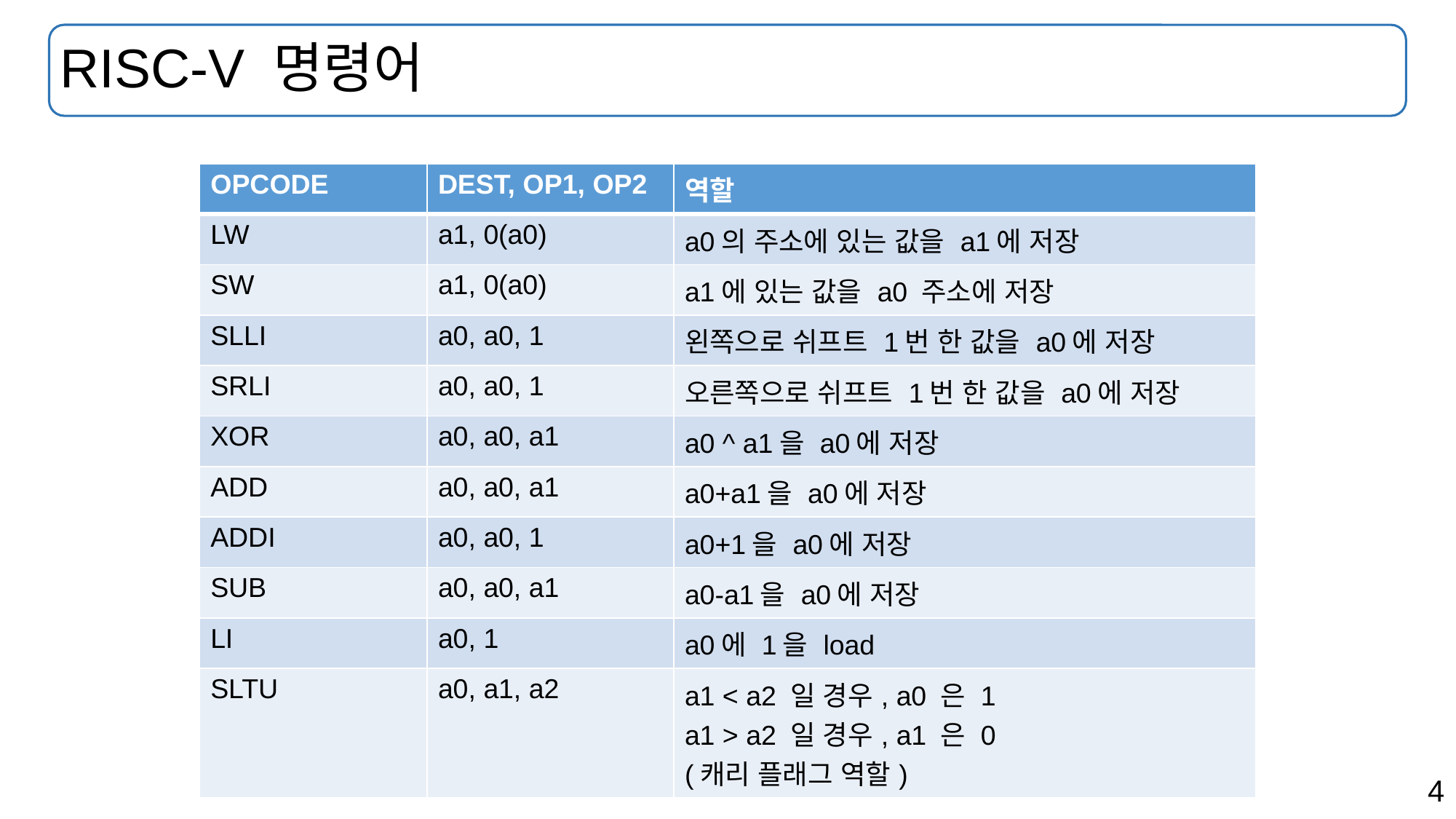

# RISC-V 명령어
| OPCODE | DEST, OP1, OP2 | 역할 |
| --- | --- | --- |
| LW | a1, 0(a0) | a0의 주소에 있는 값을 a1에 저장 |
| SW | a1, 0(a0) | a1에 있는 값을 a0 주소에 저장 |
| SLLI | a0, a0, 1 | 왼쪽으로 쉬프트 1번 한 값을 a0에 저장 |
| SRLI | a0, a0, 1 | 오른쪽으로 쉬프트 1번 한 값을 a0에 저장 |
| XOR | a0, a0, a1 | a0 ^ a1을 a0에 저장 |
| ADD | a0, a0, a1 | a0+a1을 a0에 저장 |
| ADDI | a0, a0, 1 | a0+1을 a0에 저장 |
| SUB | a0, a0, a1 | a0-a1을 a0에 저장 |
| LI | a0, 1 | a0에 1을 load |
| SLTU | a0, a1, a2 | a1 < a2 일 경우, a0 은 1 a1 > a2 일 경우, a1 은 0 (캐리 플래그 역할) |